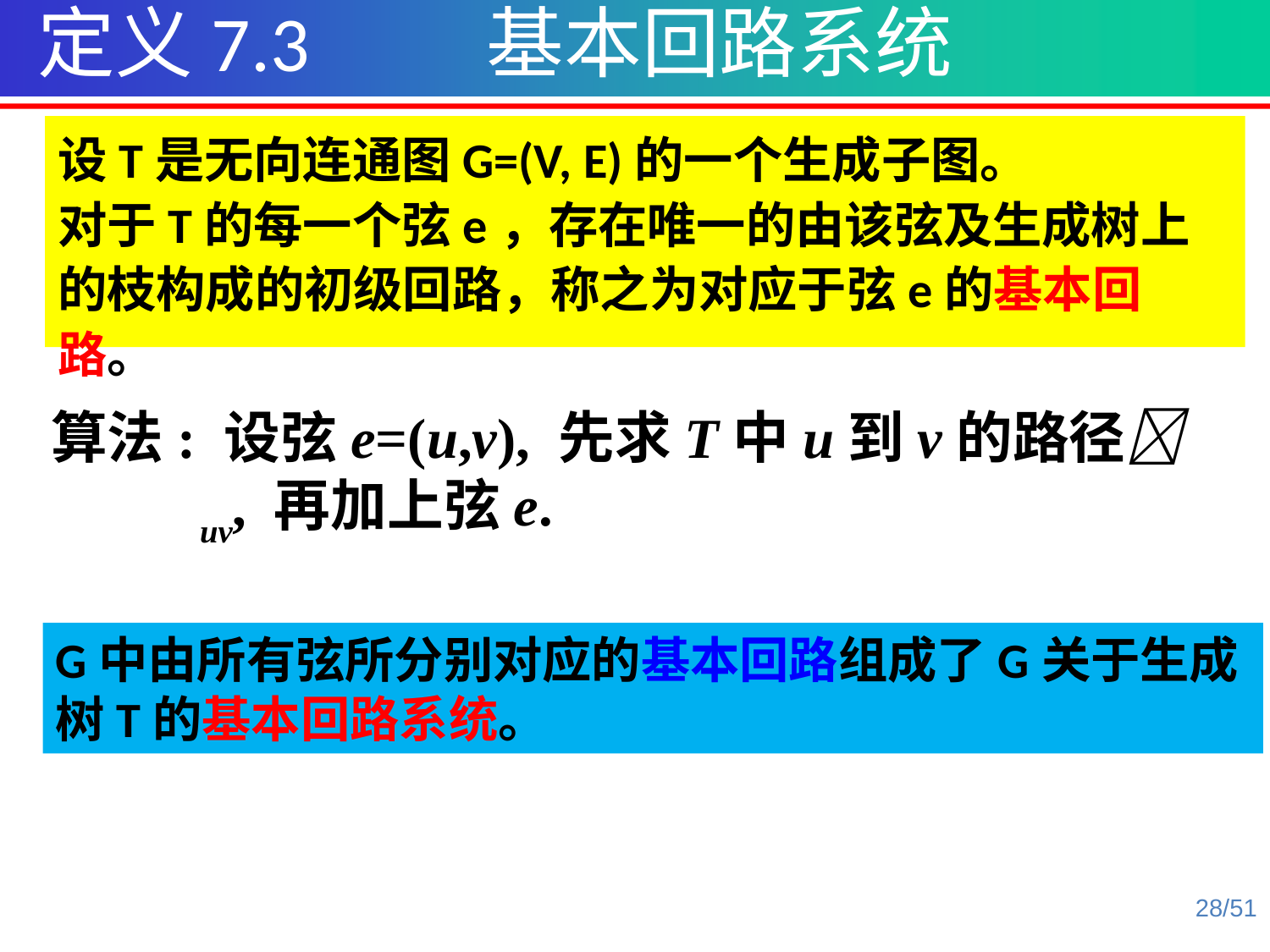

定义7.3         基本回路系统
设T是无向连通图G=(V, E)的一个生成子图。
对于T的每一个弦e，存在唯一的由该弦及生成树上的枝构成的初级回路，称之为对应于弦e的基本回路。
算法: 设弦e=(u,v), 先求T中u到v的路径Γuv, 再加上弦e.
G中由所有弦所分别对应的基本回路组成了G关于生成树T的基本回路系统。
28/51